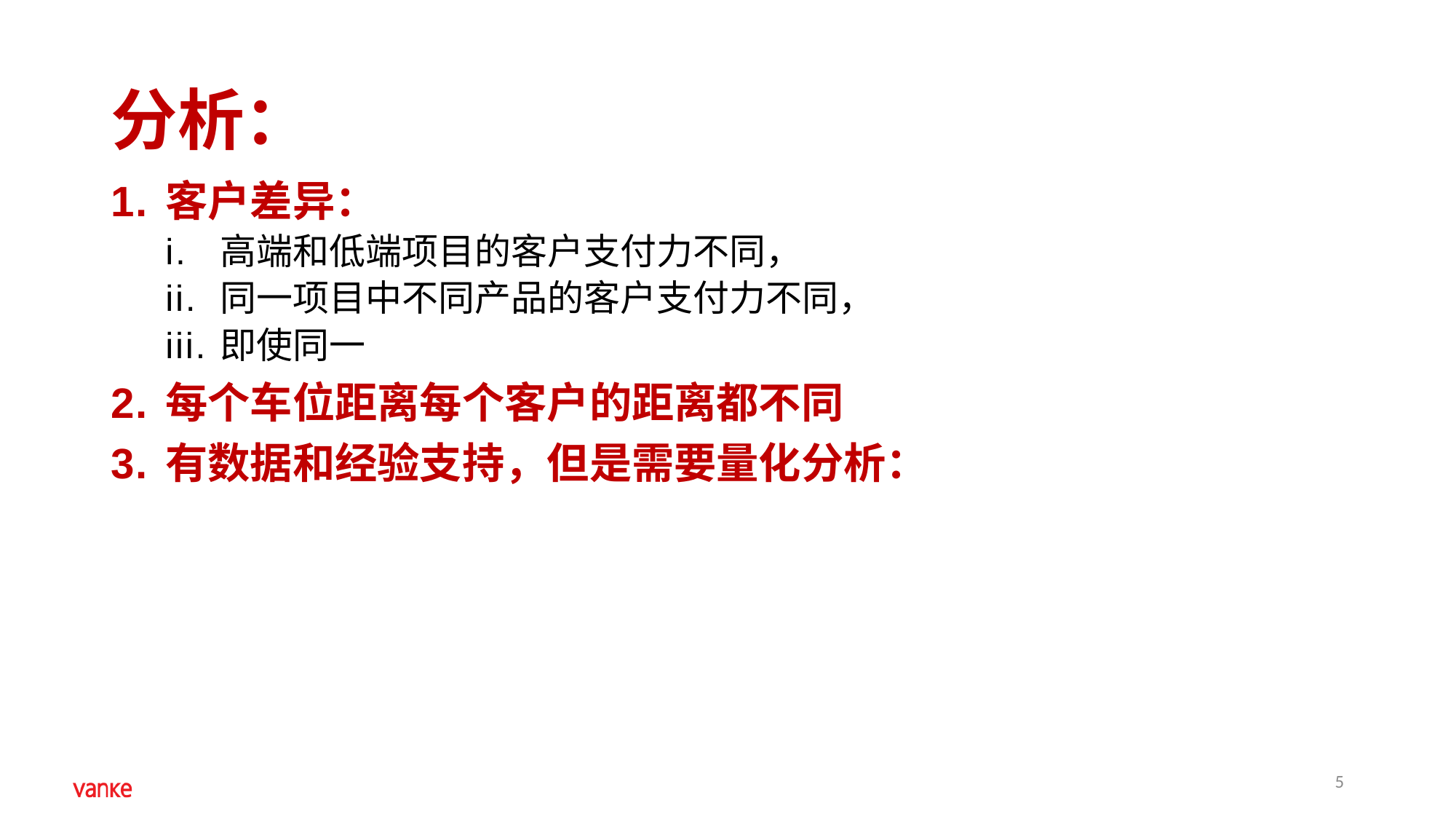

# 分析：
客户差异：
高端和低端项目的客户支付力不同，
同一项目中不同产品的客户支付力不同，
即使同一
每个车位距离每个客户的距离都不同
有数据和经验支持，但是需要量化分析：